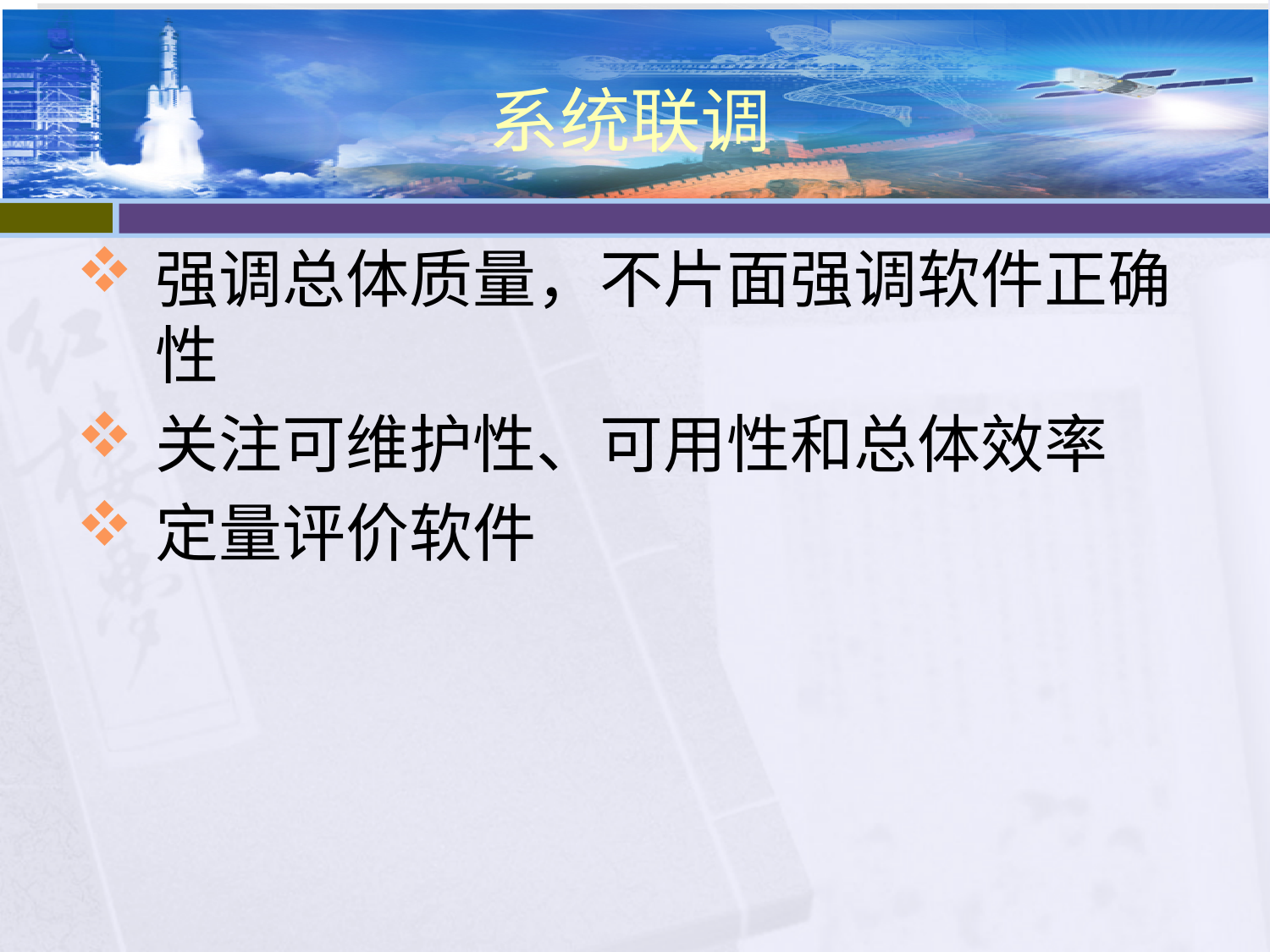

# 系统联调

强调总体质量，不片面强调软件正确性
关注可维护性、可用性和总体效率
定量评价软件